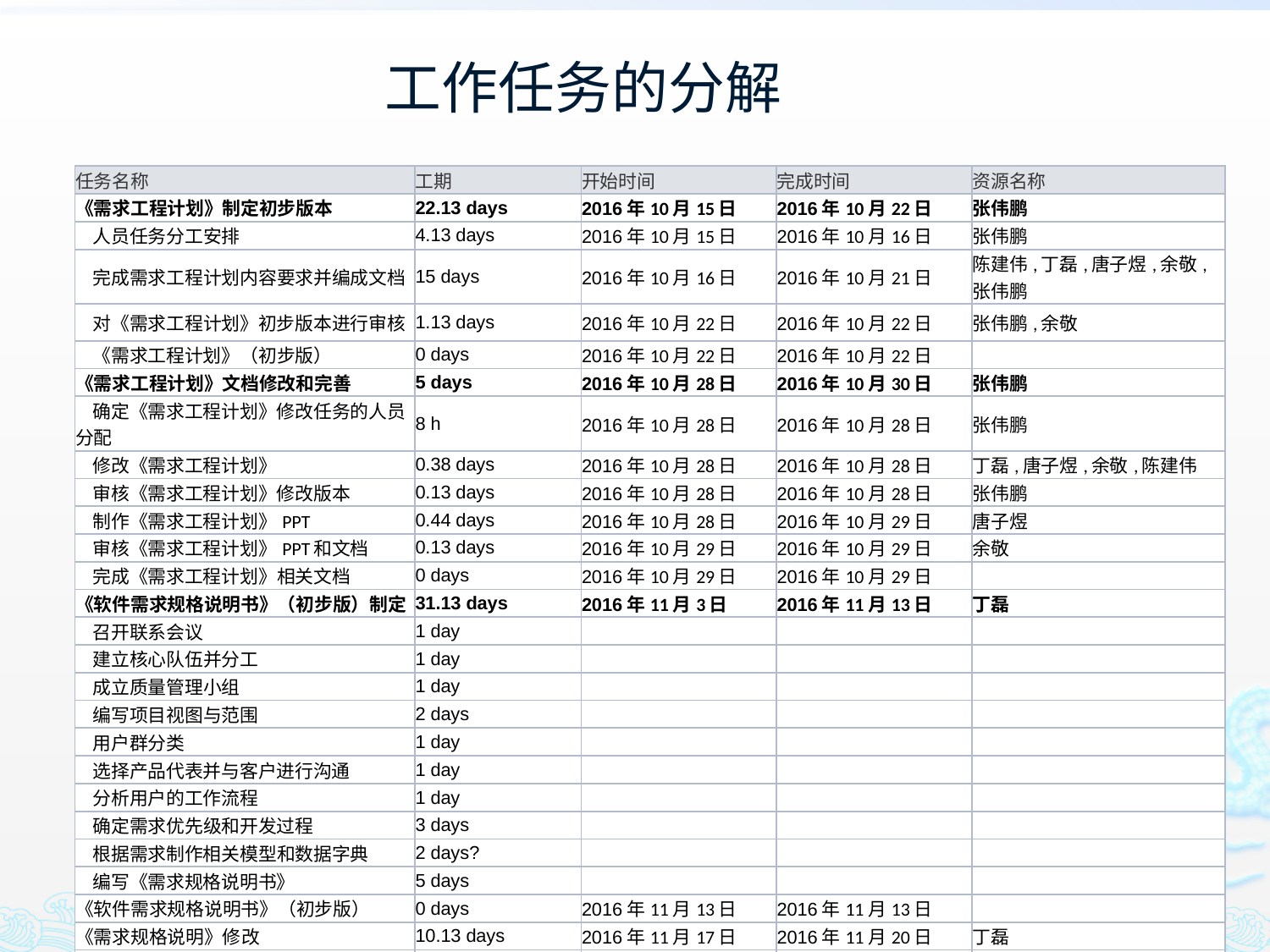

# 工作任务的分解
| 任务名称 | 工期 | 开始时间 | 完成时间 | 资源名称 |
| --- | --- | --- | --- | --- |
| 《需求工程计划》制定初步版本 | 22.13 days | 2016年10月15日 | 2016年10月22日 | 张伟鹏 |
| 人员任务分工安排 | 4.13 days | 2016年10月15日 | 2016年10月16日 | 张伟鹏 |
| 完成需求工程计划内容要求并编成文档 | 15 days | 2016年10月16日 | 2016年10月21日 | 陈建伟,丁磊,唐子煜,余敬,张伟鹏 |
| 对《需求工程计划》初步版本进行审核 | 1.13 days | 2016年10月22日 | 2016年10月22日 | 张伟鹏,余敬 |
| 《需求工程计划》（初步版） | 0 days | 2016年10月22日 | 2016年10月22日 |  |
| 《需求工程计划》文档修改和完善 | 5 days | 2016年10月28日 | 2016年10月30日 | 张伟鹏 |
| 确定《需求工程计划》修改任务的人员分配 | 8 h | 2016年10月28日 | 2016年10月28日 | 张伟鹏 |
| 修改《需求工程计划》 | 0.38 days | 2016年10月28日 | 2016年10月28日 | 丁磊,唐子煜,余敬,陈建伟 |
| 审核《需求工程计划》修改版本 | 0.13 days | 2016年10月28日 | 2016年10月28日 | 张伟鹏 |
| 制作《需求工程计划》PPT | 0.44 days | 2016年10月28日 | 2016年10月29日 | 唐子煜 |
| 审核《需求工程计划》PPT和文档 | 0.13 days | 2016年10月29日 | 2016年10月29日 | 余敬 |
| 完成《需求工程计划》相关文档 | 0 days | 2016年10月29日 | 2016年10月29日 |  |
| 《软件需求规格说明书》（初步版）制定 | 31.13 days | 2016年11月3日 | 2016年11月13日 | 丁磊 |
| 召开联系会议 | 1 day |  |  |  |
| 建立核心队伍并分工 | 1 day |  |  |  |
| 成立质量管理小组 | 1 day |  |  |  |
| 编写项目视图与范围 | 2 days |  |  |  |
| 用户群分类 | 1 day |  |  |  |
| 选择产品代表并与客户进行沟通 | 1 day |  |  |  |
| 分析用户的工作流程 | 1 day |  |  |  |
| 确定需求优先级和开发过程 | 3 days |  |  |  |
| 根据需求制作相关模型和数据字典 | 2 days? |  |  |  |
| 编写《需求规格说明书》 | 5 days |  |  |  |
| 《软件需求规格说明书》（初步版） | 0 days | 2016年11月13日 | 2016年11月13日 |  |
| 《需求规格说明》修改 | 10.13 days | 2016年11月17日 | 2016年11月20日 | 丁磊 |
| 《软件需求规格说明书》（修改版本） | 0 days | 2016年11月20日 | 2016年11月20日 |  |
| 《软件需求变更文档》（初步版） | 10.13 days | 2016年11月24日 | 2016年11月27日 | 陈建伟 |
| 《软件需求变更文档》修改 | 10.13 days | 2016年12月1日 | 2016年12月4日 | 陈建伟 |